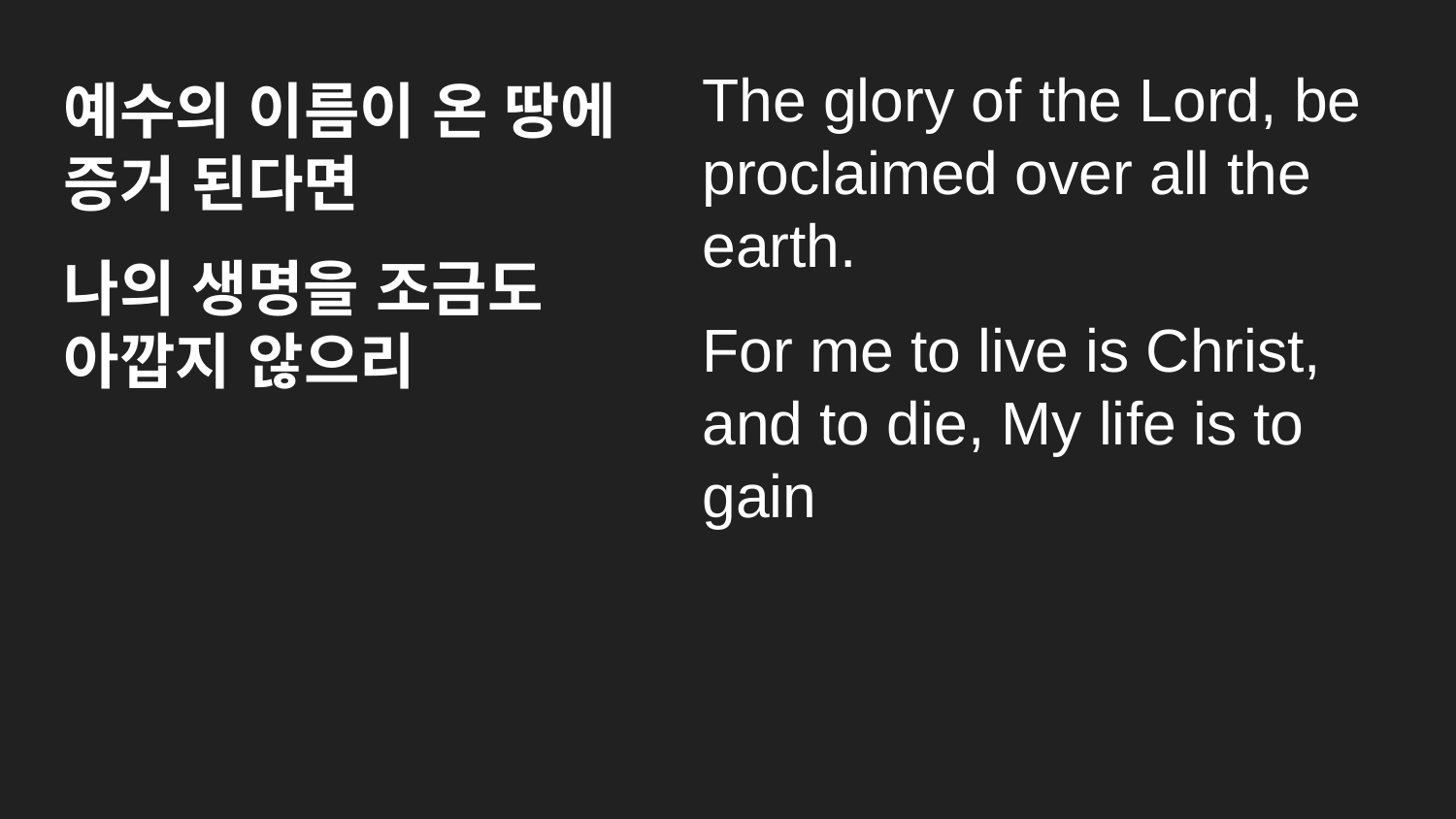

The glory of the Lord, be proclaimed over all the earth.
For me to live is Christ, and to die, My life is to gain

예수의 이름이 온 땅에 증거 된다면
나의 생명을 조금도 아깝지 않으리